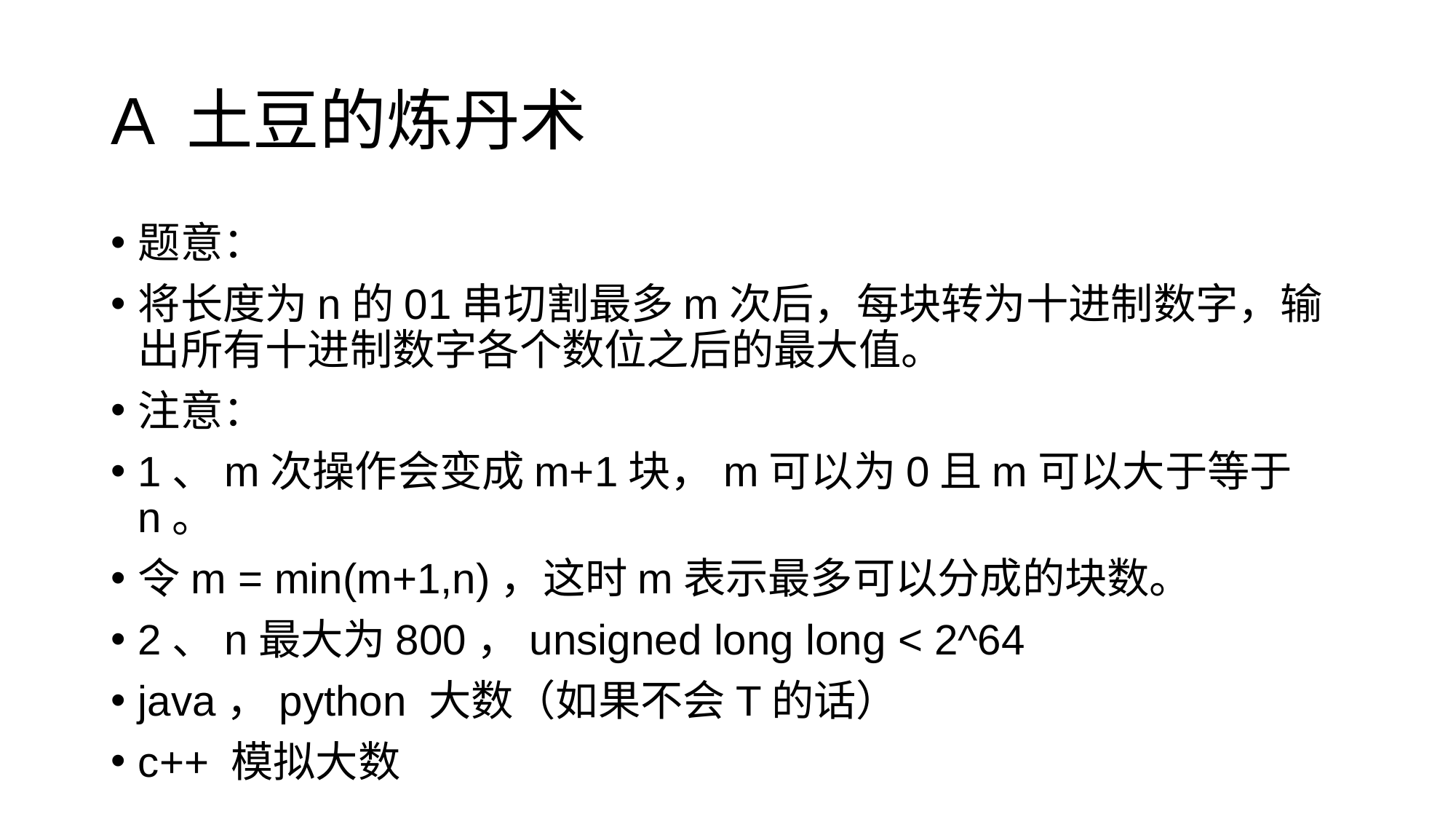

# A 土豆的炼丹术

题意：
将长度为n的01串切割最多m次后，每块转为十进制数字，输出所有十进制数字各个数位之后的最大值。
注意：
1、m次操作会变成m+1块，m可以为0且m可以大于等于n。
令m = min(m+1,n)，这时m表示最多可以分成的块数。
2、n最大为800，unsigned long long < 2^64
java，python 大数（如果不会T的话）
c++ 模拟大数